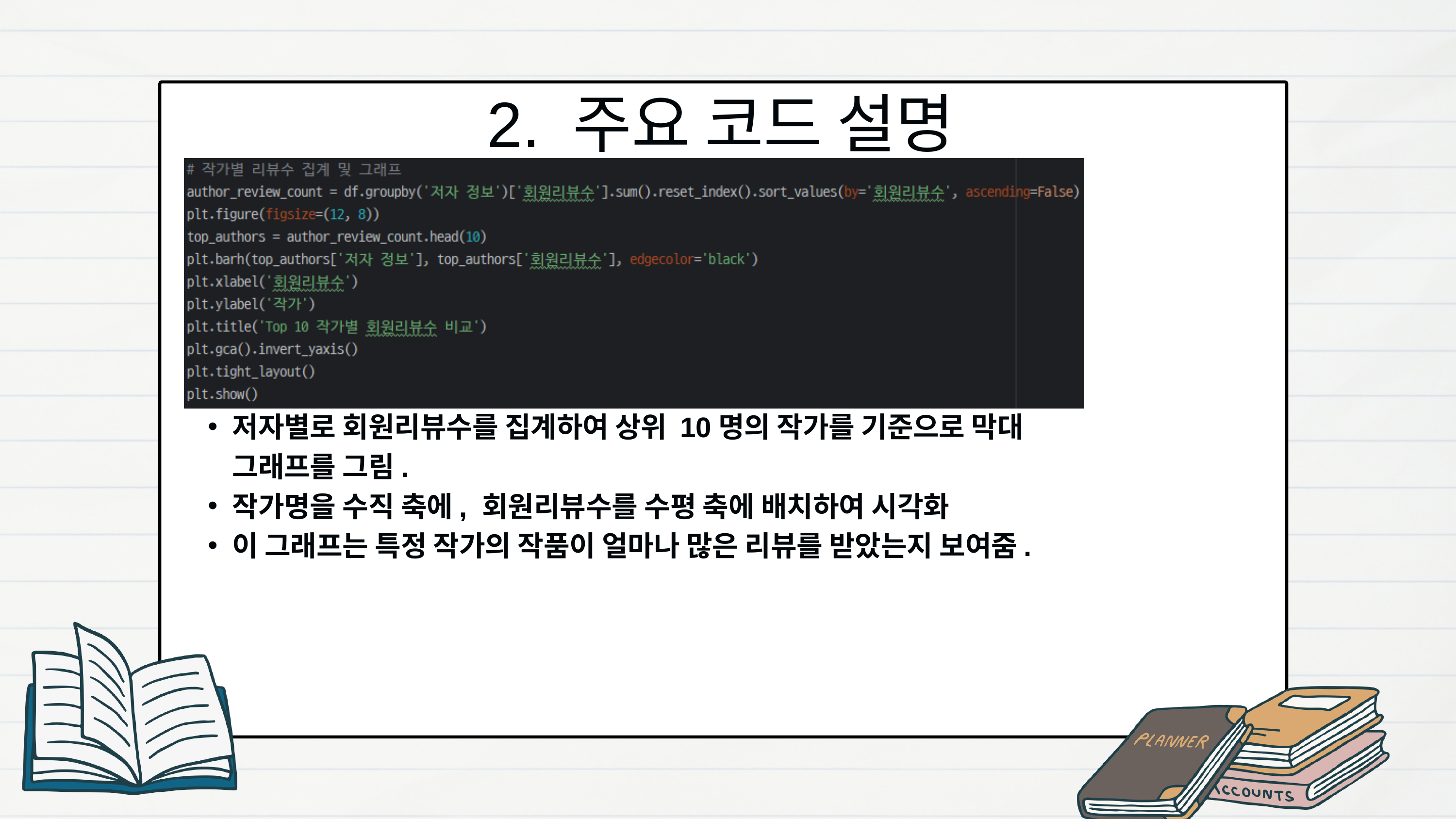

2. 주요 코드 설명

저자별로 회원리뷰수를 집계하여 상위 10명의 작가를 기준으로 막대 그래프를 그림.
작가명을 수직 축에, 회원리뷰수를 수평 축에 배치하여 시각화
이 그래프는 특정 작가의 작품이 얼마나 많은 리뷰를 받았는지 보여줌.